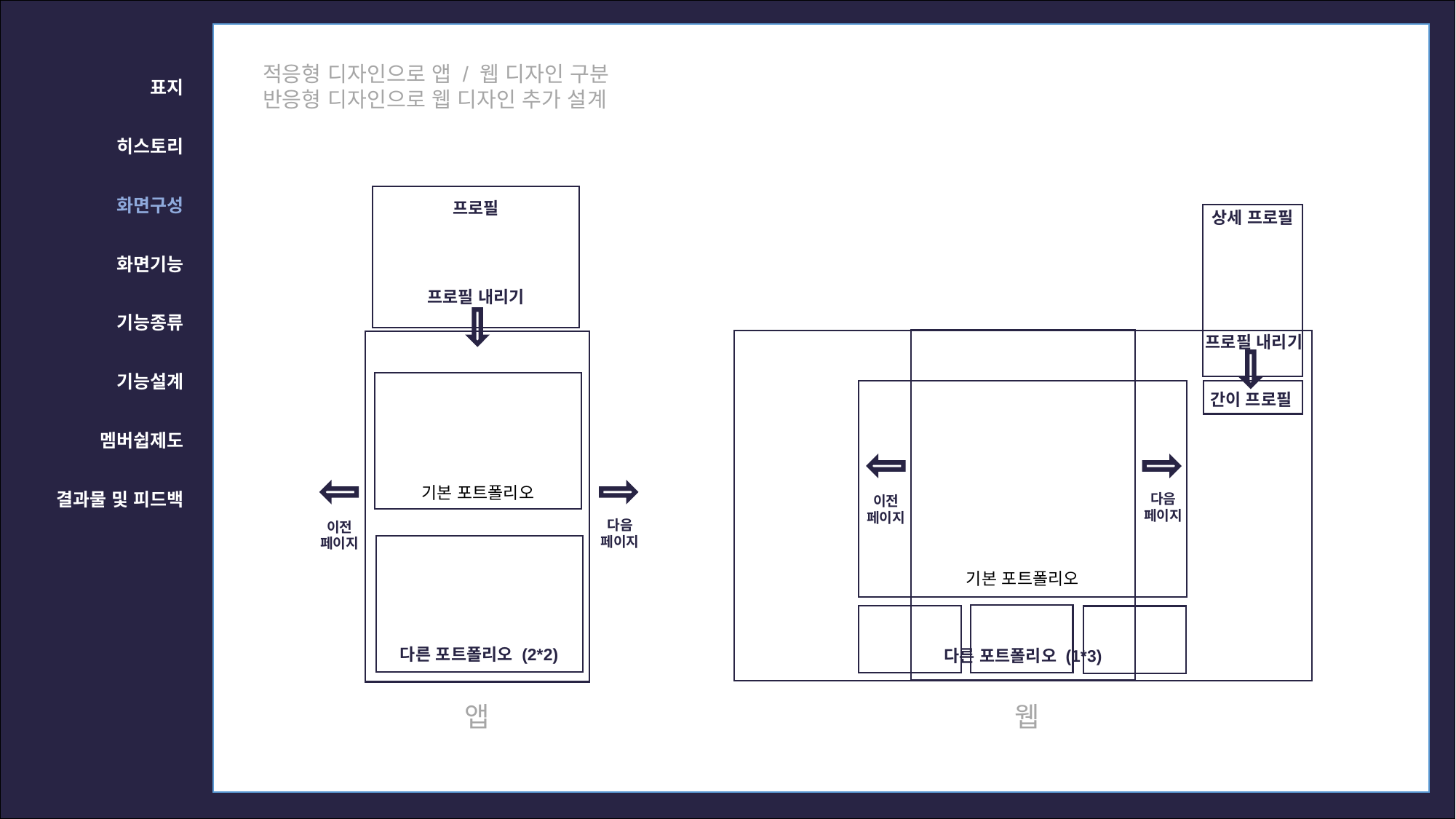

표지
히스토리
화면구성
화면기능
기능종류
기능설계
멤버쉽제도
결과물 및 피드백
적응형 디자인으로 앱 / 웹 디자인 구분
반응형 디자인으로 웹 디자인 추가 설계

프로필
프로필 내리기

기본 포트폴리오

다음
페이지
이전
페이지

다른 포트폴리오 (2*2)
앱
상세 프로필

프로필 내리기

간이 프로필

다음
페이지
이전
페이지
기본 포트폴리오

다른 포트폴리오 (1*3)
웹